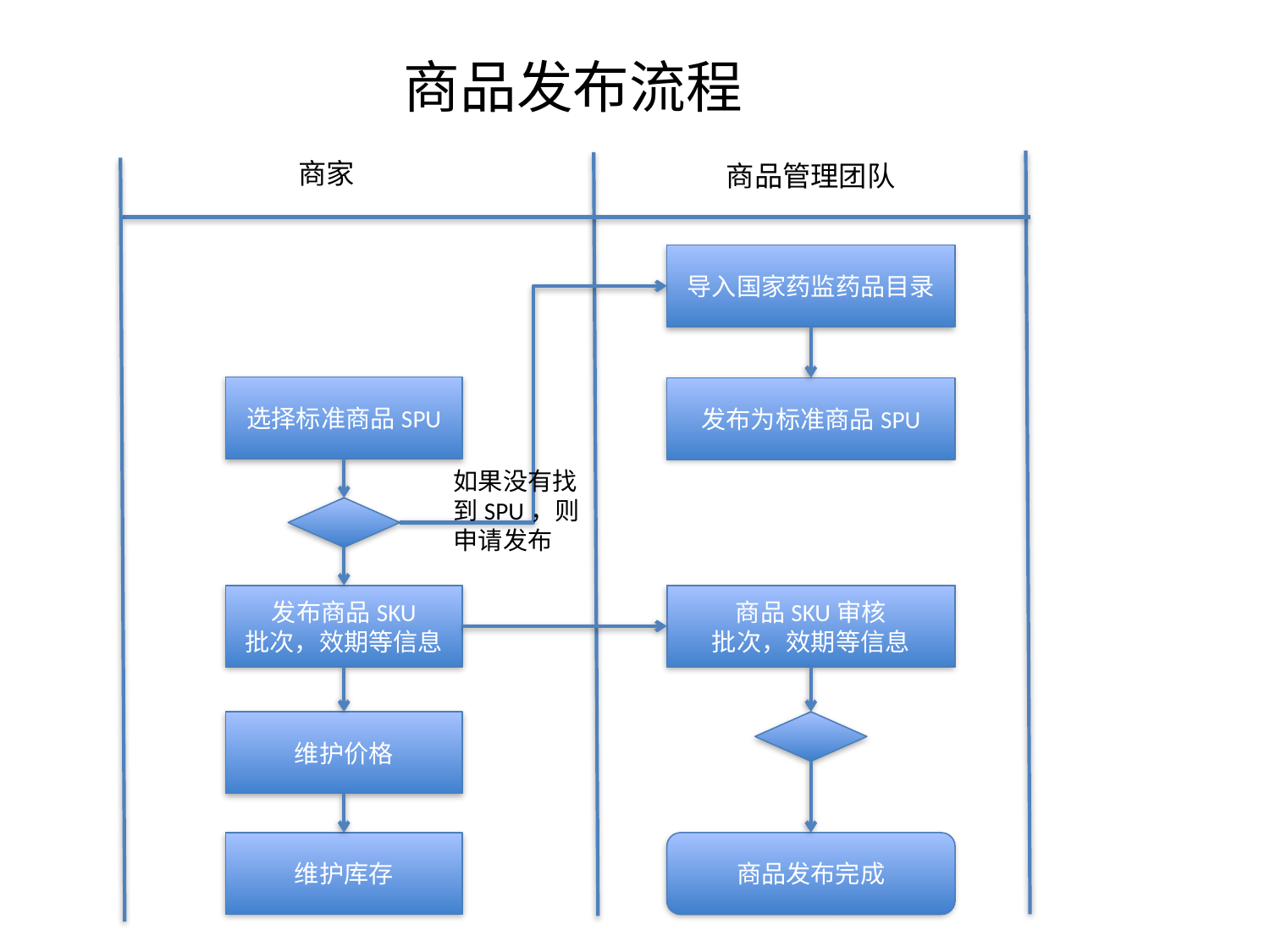

# 商品发布流程
商家
商品管理团队
导入国家药监药品目录
选择标准商品SPU
发布为标准商品SPU
如果没有找到SPU，则申请发布

发布商品SKU
批次，效期等信息
商品SKU审核
批次，效期等信息
维护价格

维护库存
商品发布完成